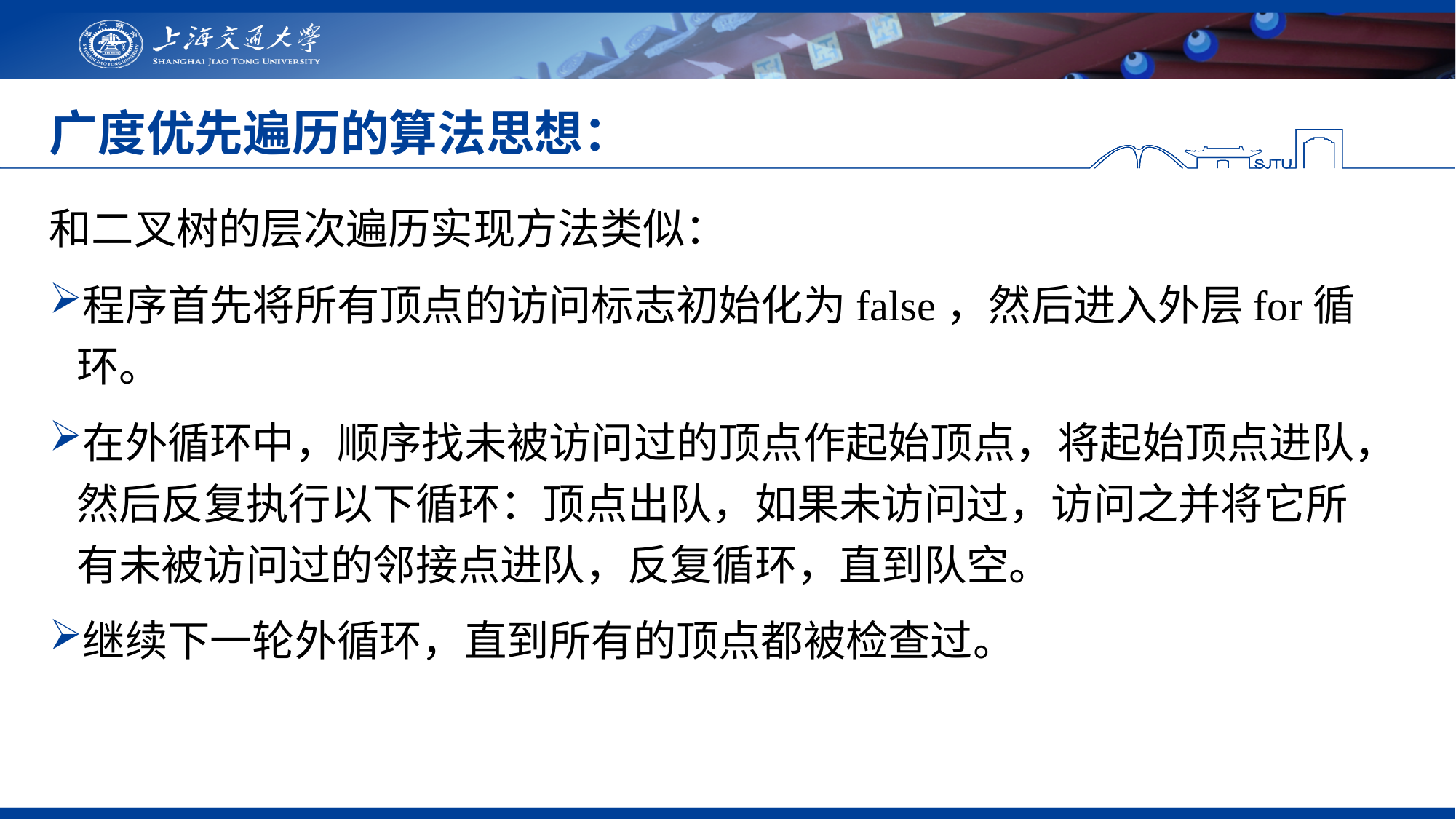

# 广度优先遍历的算法思想：
和二叉树的层次遍历实现方法类似：
程序首先将所有顶点的访问标志初始化为false，然后进入外层for循环。
在外循环中，顺序找未被访问过的顶点作起始顶点，将起始顶点进队，然后反复执行以下循环：顶点出队，如果未访问过，访问之并将它所有未被访问过的邻接点进队，反复循环，直到队空。
继续下一轮外循环，直到所有的顶点都被检查过。